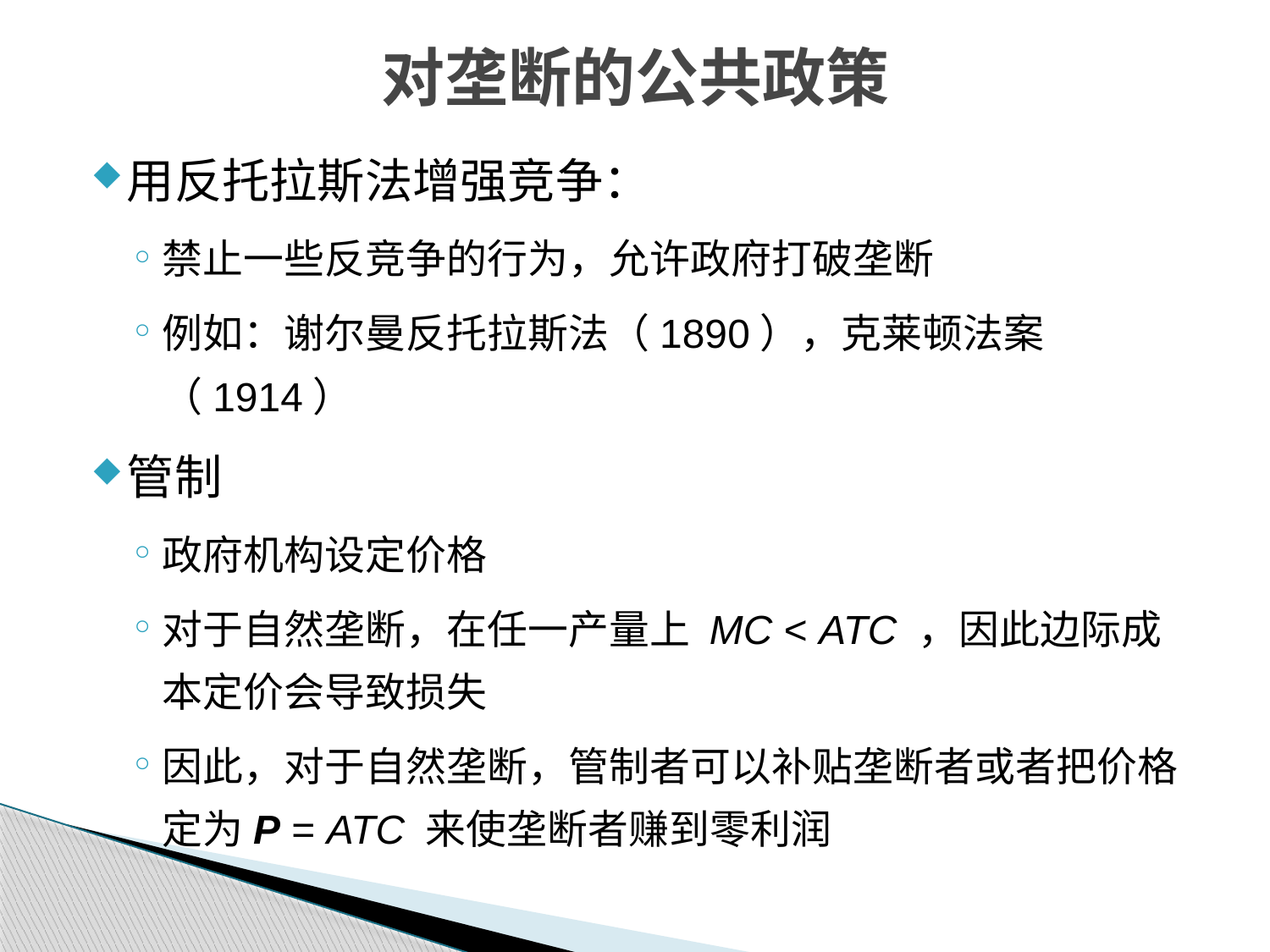

对垄断的公共政策
用反托拉斯法增强竞争：
禁止一些反竞争的行为，允许政府打破垄断
例如：谢尔曼反托拉斯法（1890），克莱顿法案（1914）
管制
政府机构设定价格
对于自然垄断，在任一产量上 MC < ATC ，因此边际成本定价会导致损失
因此，对于自然垄断，管制者可以补贴垄断者或者把价格定为P = ATC 来使垄断者赚到零利润